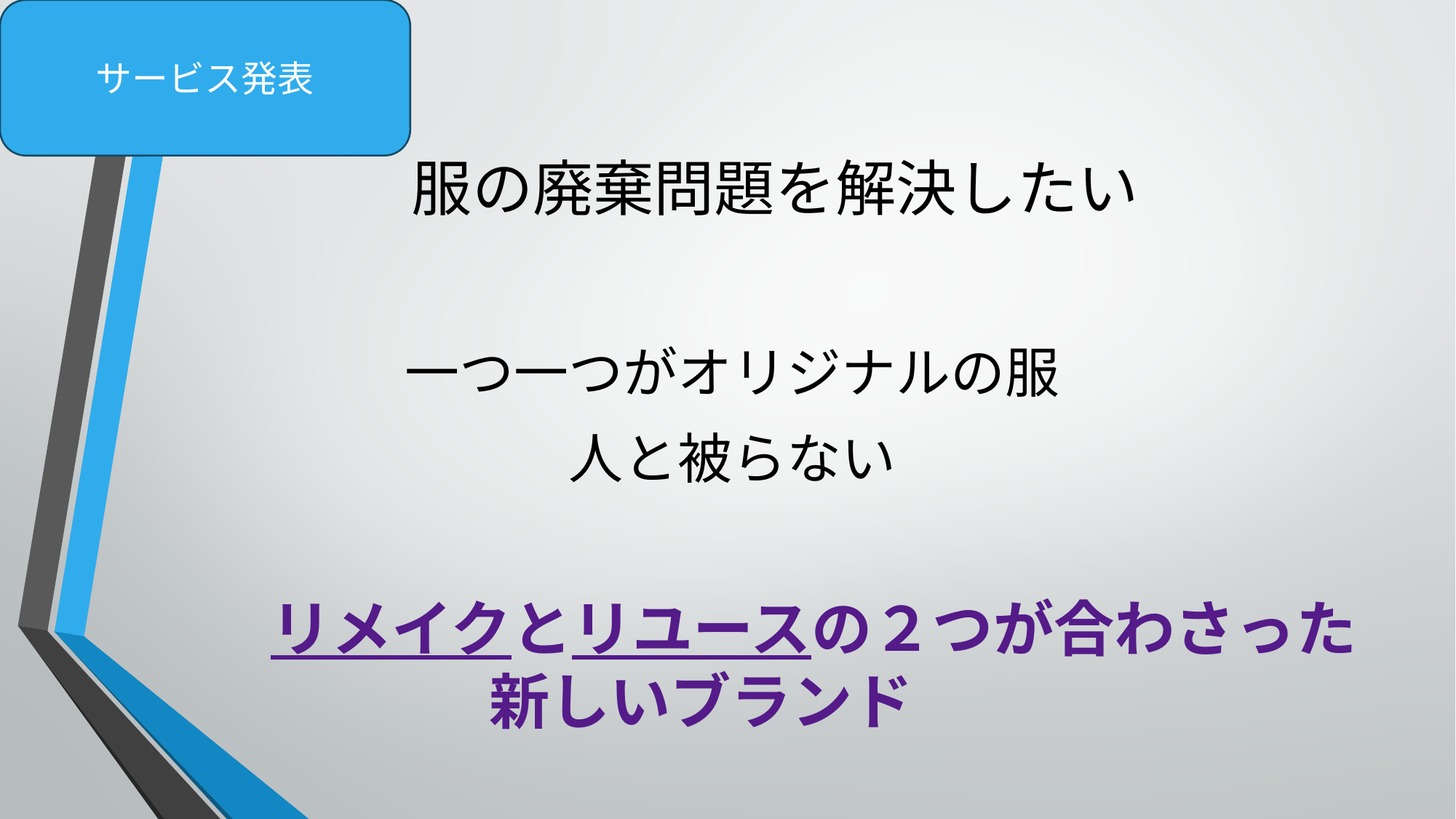

サービス発表
# 服の廃棄問題を解決したい
一つ一つがオリジナルの服
人と被らない
リメイクとリユースの２つが合わさった
新しいブランド